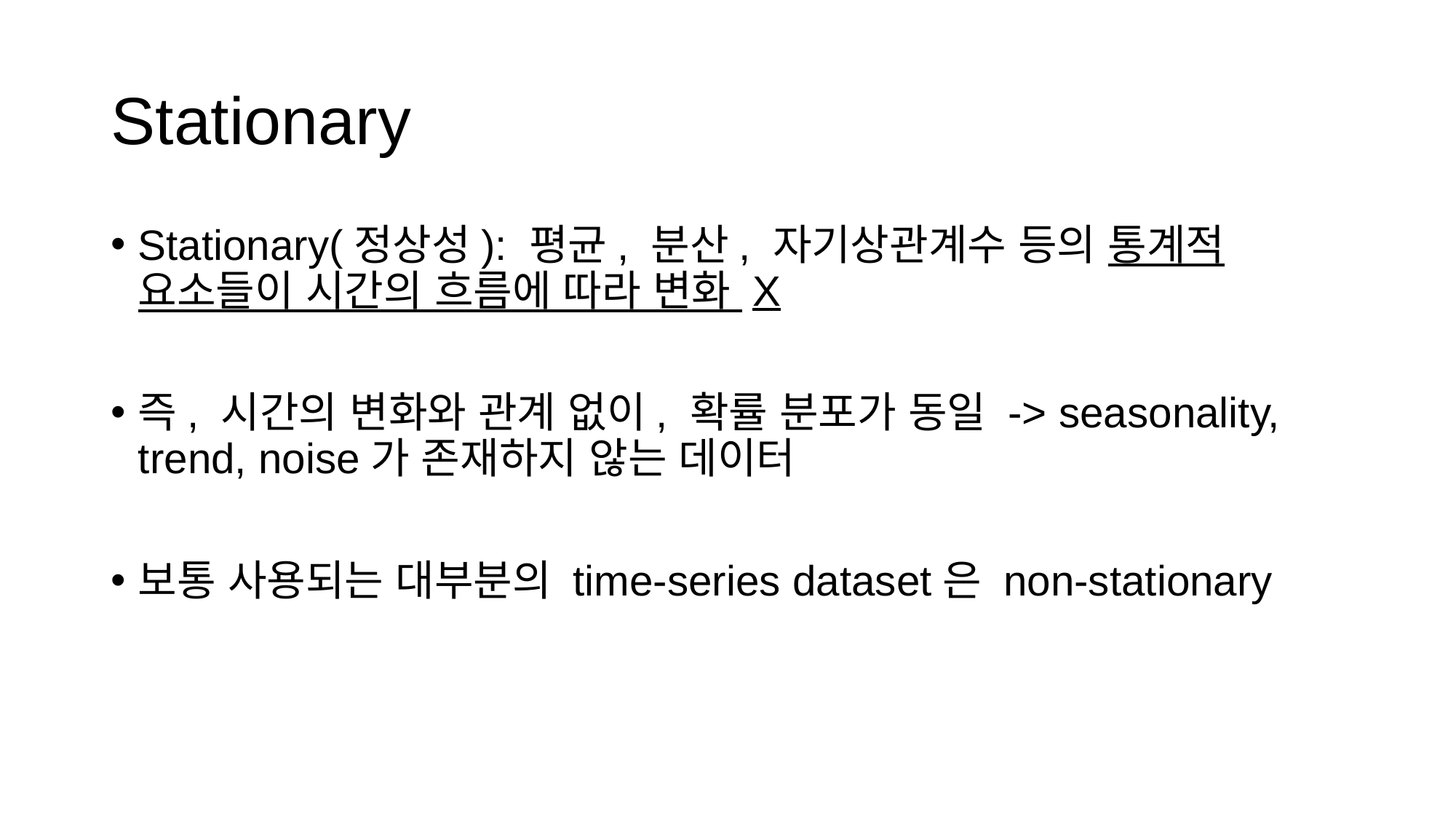

# Stationary
Stationary(정상성): 평균, 분산, 자기상관계수 등의 통계적 요소들이 시간의 흐름에 따라 변화 X

즉, 시간의 변화와 관계 없이, 확률 분포가 동일 -> seasonality, trend, noise가 존재하지 않는 데이터

보통 사용되는 대부분의 time-series dataset은 non-stationary